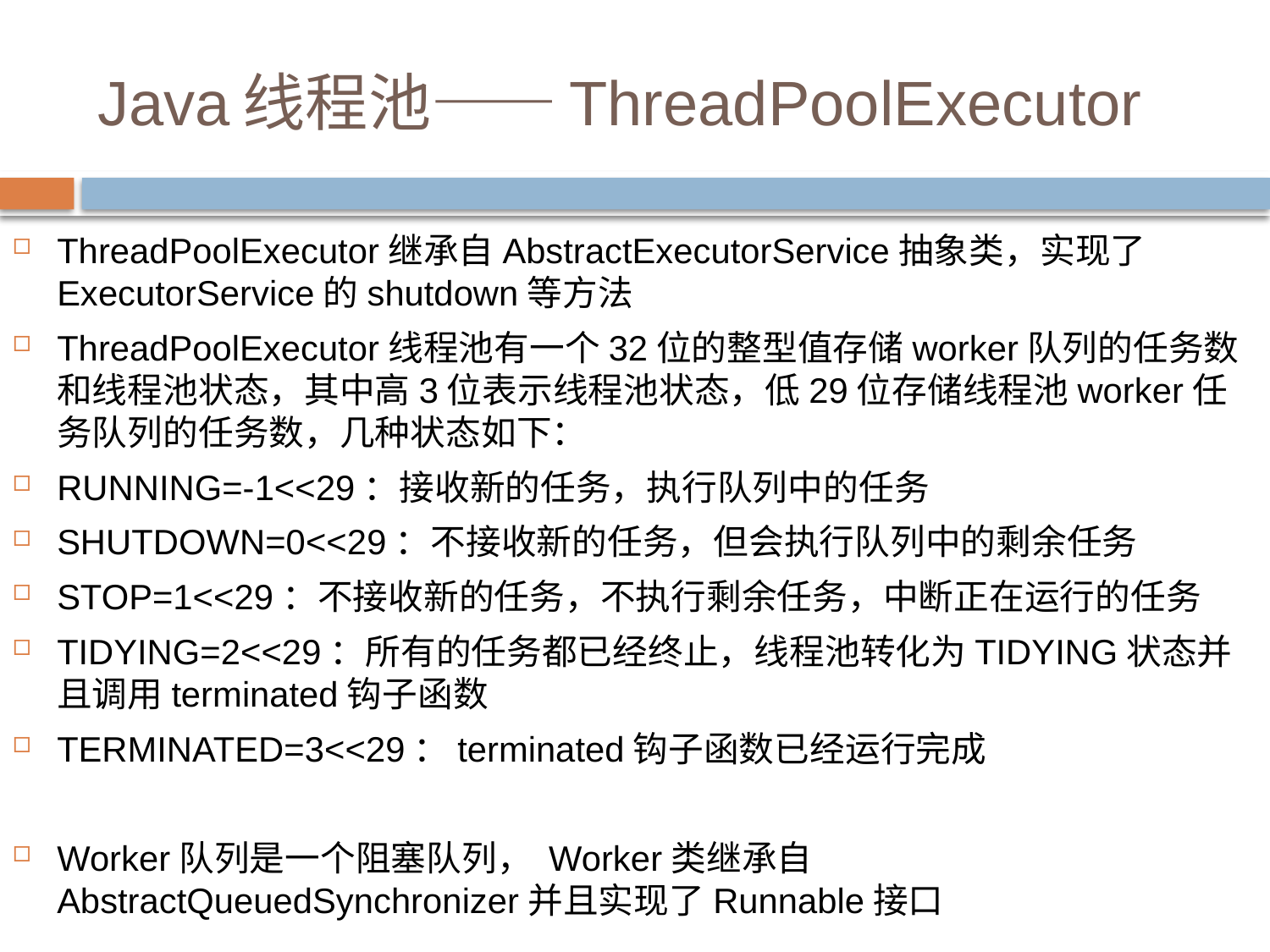

# Java线程池——ThreadPoolExecutor
ThreadPoolExecutor继承自AbstractExecutorService抽象类，实现了ExecutorService的shutdown等方法
ThreadPoolExecutor线程池有一个32位的整型值存储worker队列的任务数和线程池状态，其中高3位表示线程池状态，低29位存储线程池worker任务队列的任务数，几种状态如下：
RUNNING=-1<<29：接收新的任务，执行队列中的任务
SHUTDOWN=0<<29：不接收新的任务，但会执行队列中的剩余任务
STOP=1<<29：不接收新的任务，不执行剩余任务，中断正在运行的任务
TIDYING=2<<29：所有的任务都已经终止，线程池转化为TIDYING状态并且调用terminated钩子函数
TERMINATED=3<<29：terminated钩子函数已经运行完成

Worker队列是一个阻塞队列， Worker类继承自AbstractQueuedSynchronizer并且实现了Runnable接口